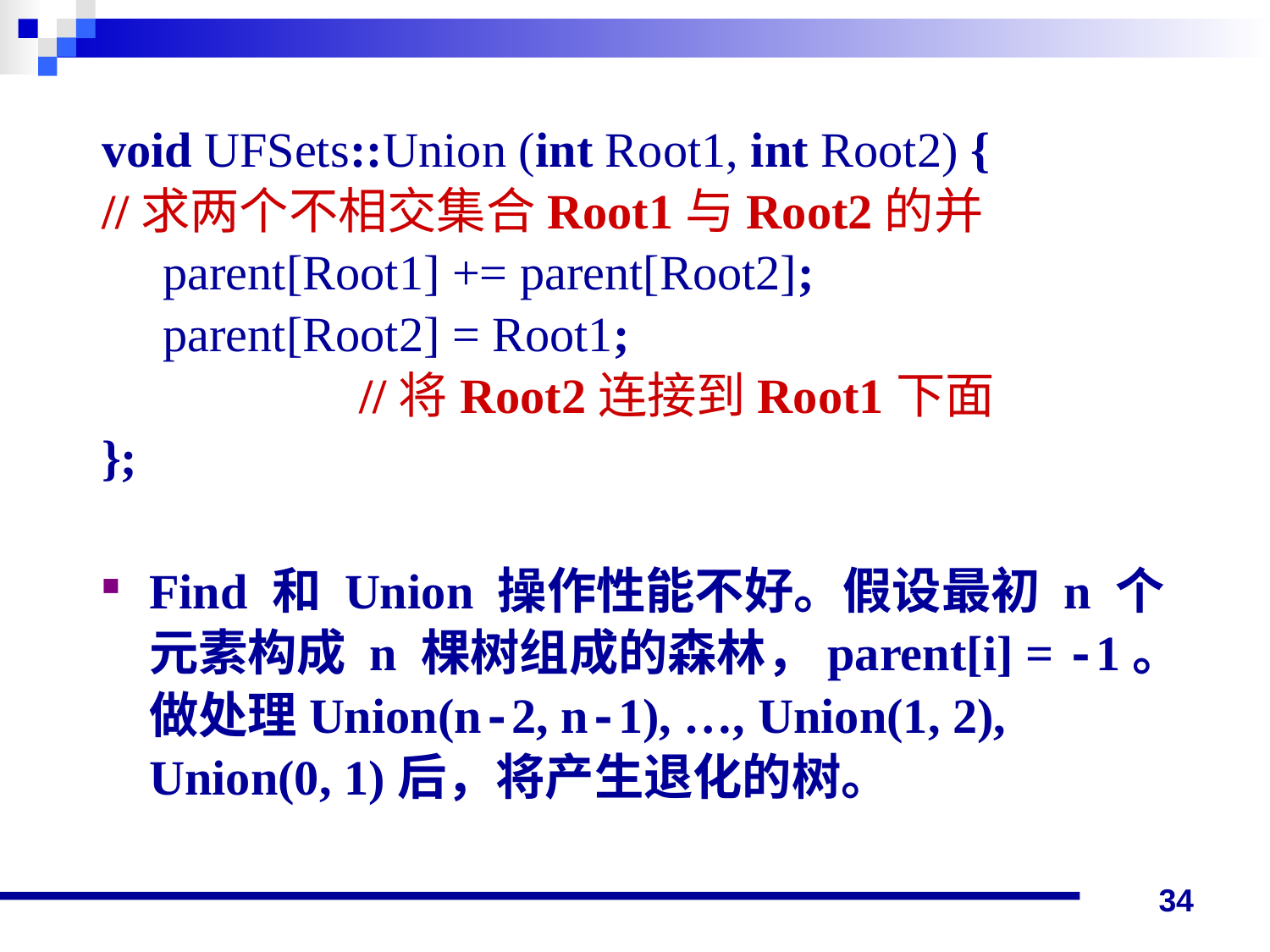

void UFSets::Union (int Root1, int Root2) {
//求两个不相交集合Root1与Root2的并
     parent[Root1] += parent[Root2];
     parent[Root2] = Root1;
                     //将Root2连接到Root1下面
};

Find 和 Union 操作性能不好。假设最初 n 个元素构成 n 棵树组成的森林，parent[i] = -1。做处理Union(n-2, n-1), …, Union(1, 2), Union(0, 1)后，将产生退化的树。
34